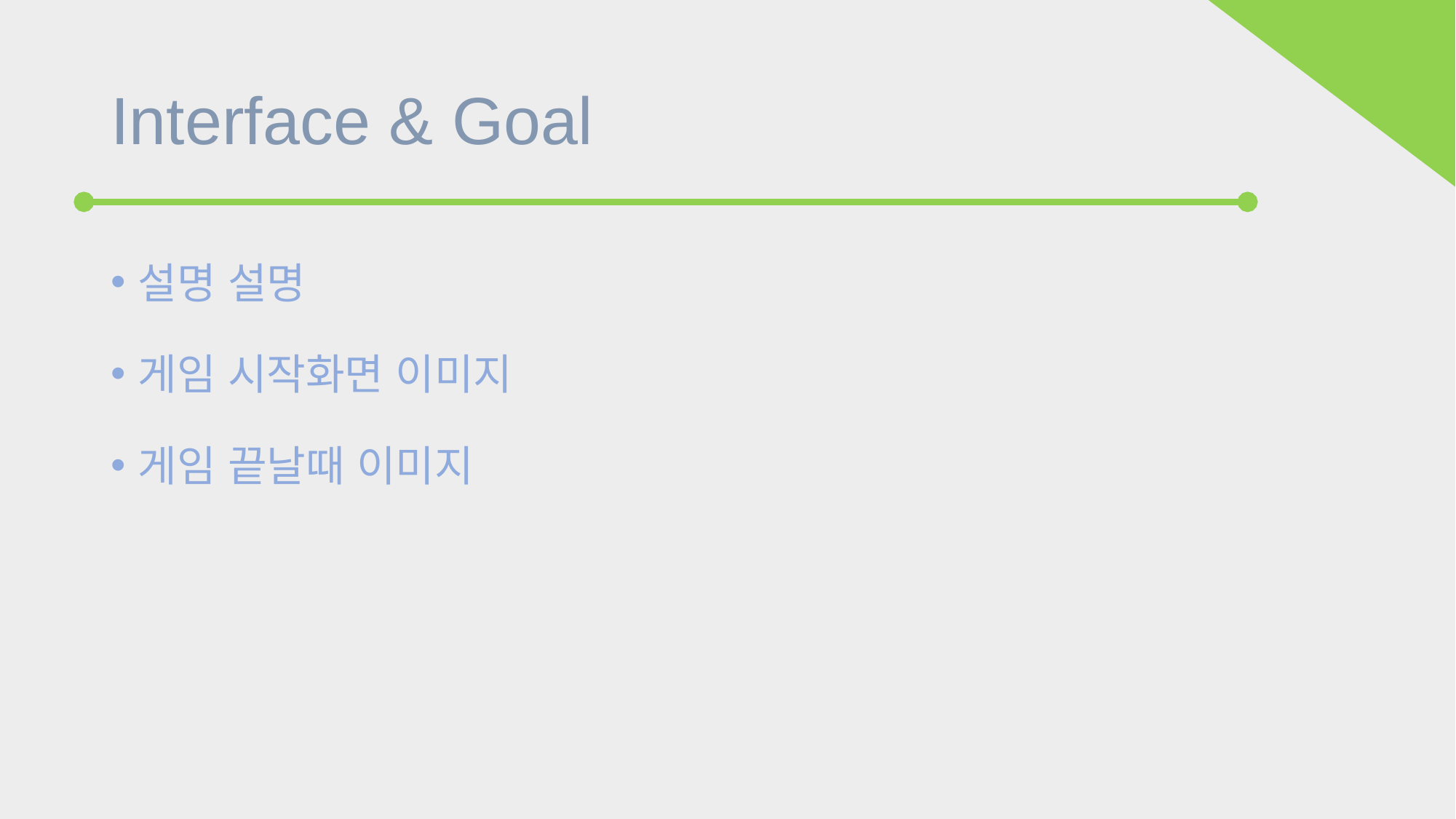

# Interface & Goal
설명 설명
게임 시작화면 이미지
게임 끝날때 이미지